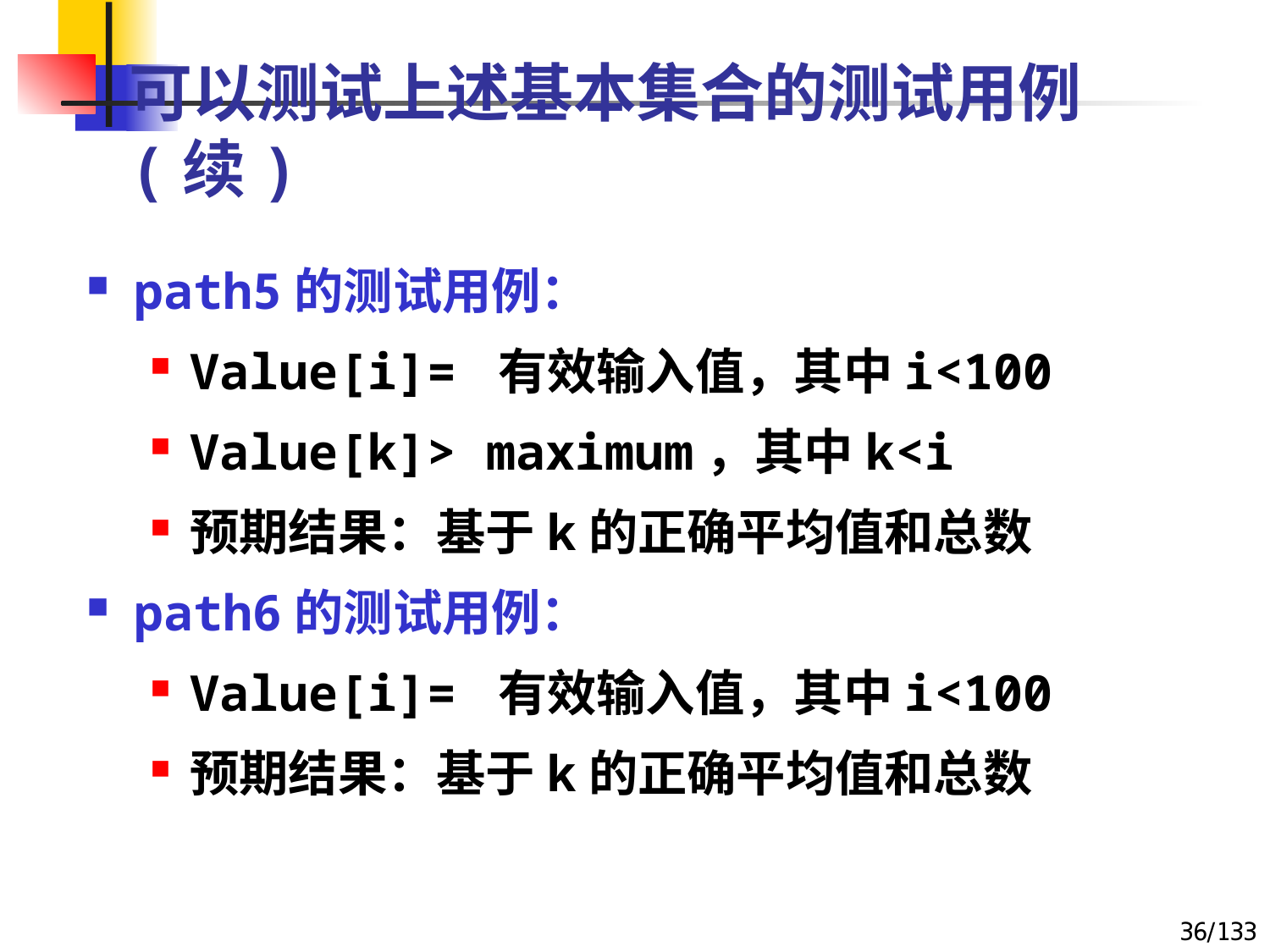

# 可以测试上述基本集合的测试用例(续)
path5的测试用例：
Value[i]= 有效输入值，其中i<100
Value[k]> maximum，其中k<i
预期结果：基于k的正确平均值和总数
path6的测试用例：
Value[i]= 有效输入值，其中i<100
预期结果：基于k的正确平均值和总数

36/133